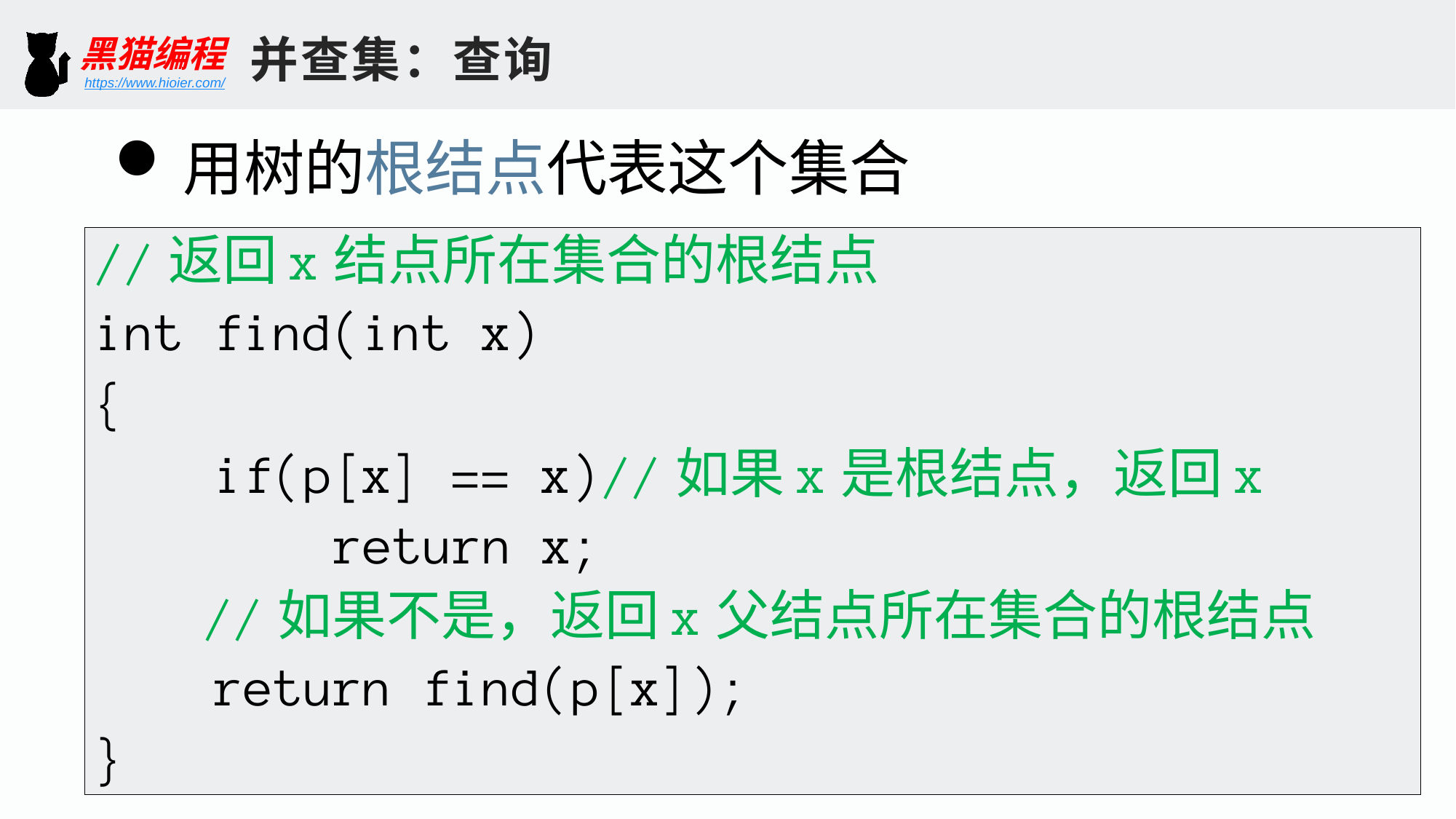

并查集：查询
用树的根结点代表这个集合
//返回x结点所在集合的根结点
int find(int x)
{
    if(p[x] == x)//如果x是根结点，返回x
        return x;
	//如果不是，返回x父结点所在集合的根结点
    return find(p[x]);
}
8